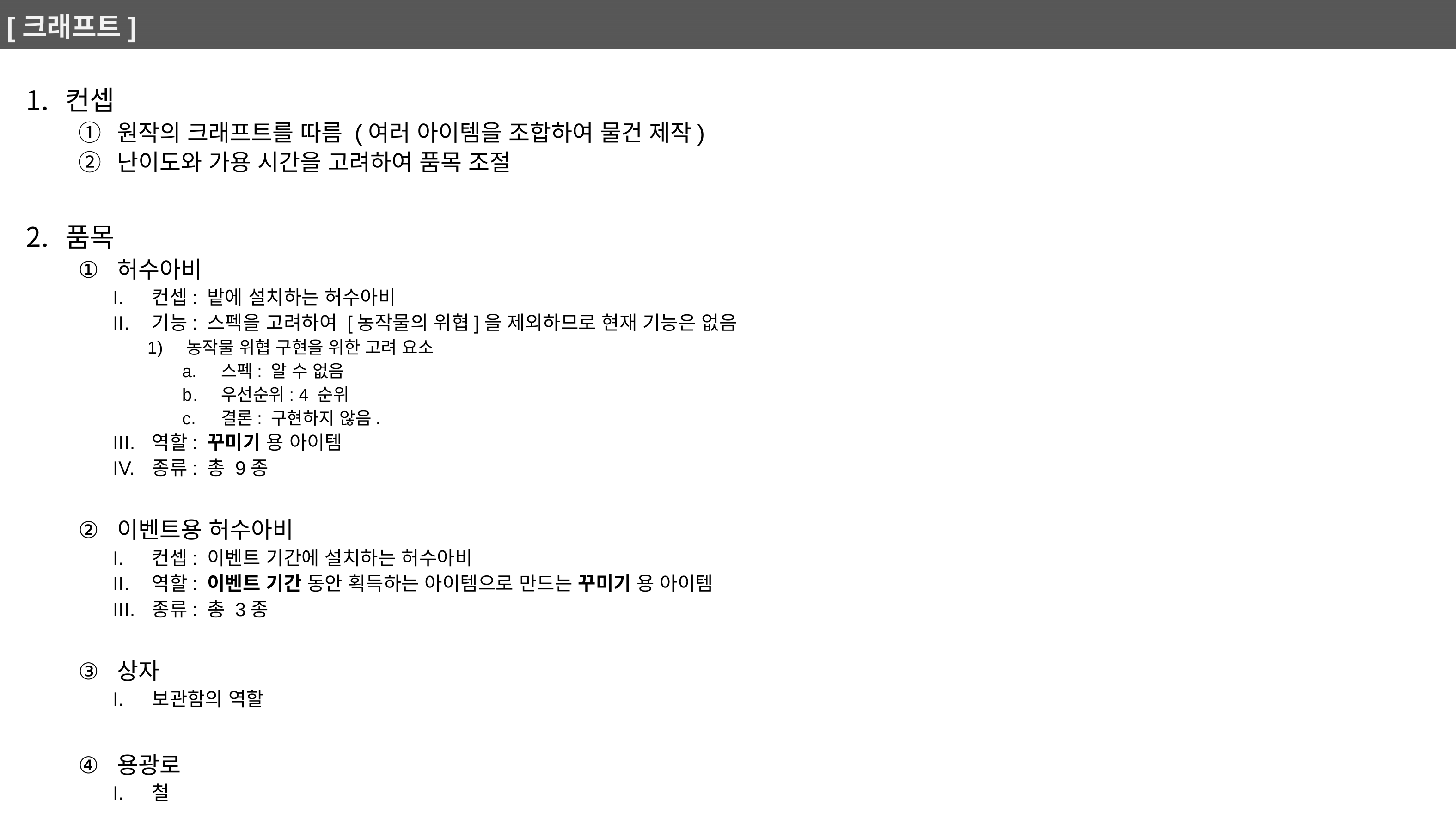

# [크래프트]
컨셉
원작의 크래프트를 따름 (여러 아이템을 조합하여 물건 제작)
난이도와 가용 시간을 고려하여 품목 조절

품목
허수아비
컨셉: 밭에 설치하는 허수아비
기능: 스펙을 고려하여 [농작물의 위협]을 제외하므로 현재 기능은 없음
농작물 위협 구현을 위한 고려 요소
스펙: 알 수 없음
우선순위: 4 순위
결론: 구현하지 않음.
역할: 꾸미기 용 아이템
종류: 총 9종

이벤트용 허수아비
컨셉: 이벤트 기간에 설치하는 허수아비
역할: 이벤트 기간 동안 획득하는 아이템으로 만드는 꾸미기 용 아이템
종류: 총 3종

상자
보관함의 역할

용광로
철